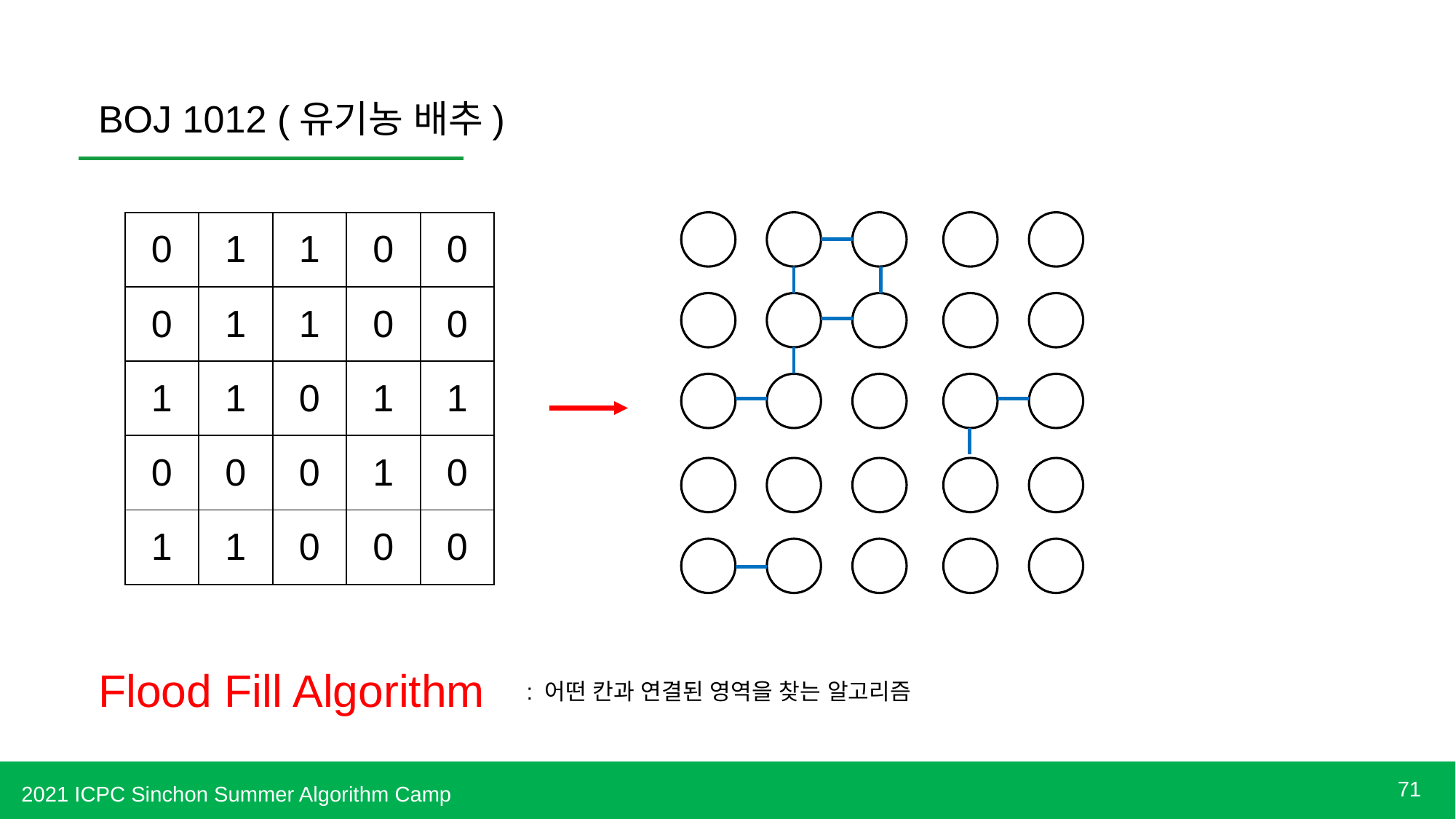

BOJ 1012 (유기농 배추)
| 0 | 1 | 1 | 0 | 0 |
| --- | --- | --- | --- | --- |
| 0 | 1 | 1 | 0 | 0 |
| 1 | 1 | 0 | 1 | 1 |
| 0 | 0 | 0 | 1 | 0 |
| 1 | 1 | 0 | 0 | 0 |

Flood Fill Algorithm
: 어떤 칸과 연결된 영역을 찾는 알고리즘

71
2021 ICPC Sinchon Summer Algorithm Camp